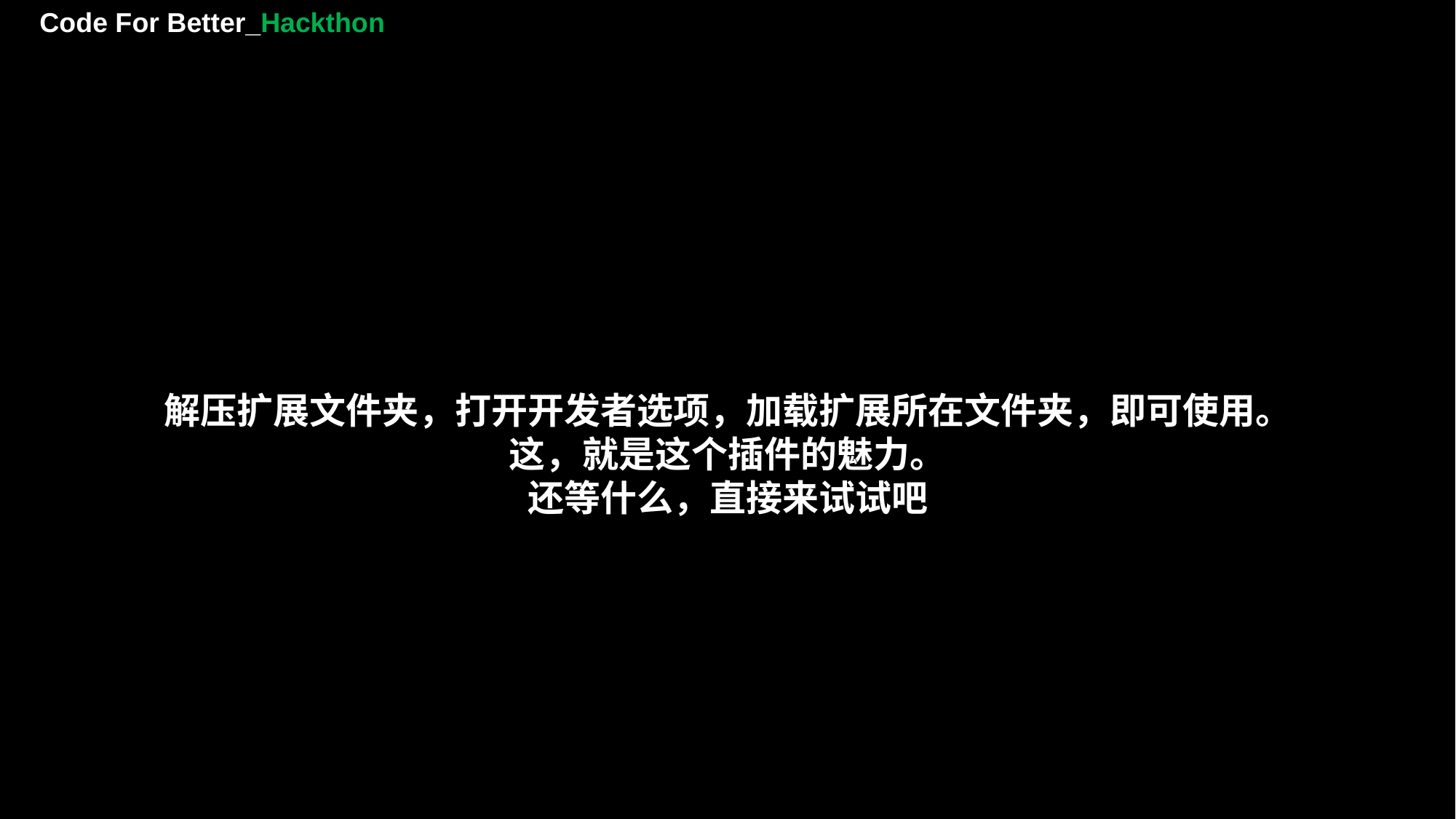

Code For Better_Hackthon
解压扩展文件夹，打开开发者选项，加载扩展所在文件夹，即可使用。
这，就是这个插件的魅力。
还等什么，直接来试试吧